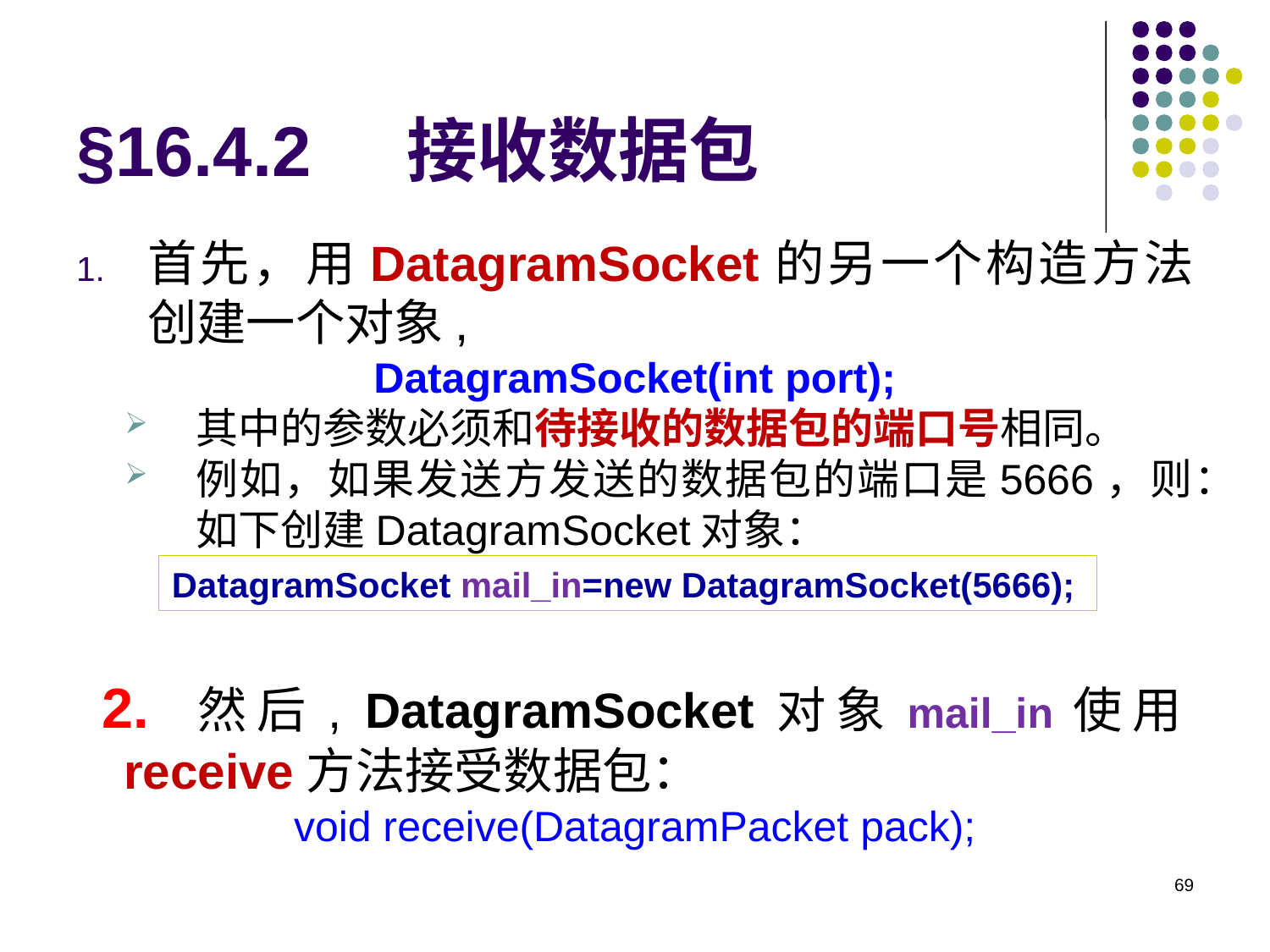

# §16.4.2    接收数据包
首先，用DatagramSocket的另一个构造方法创建一个对象,
DatagramSocket(int port);
其中的参数必须和待接收的数据包的端口号相同。
例如，如果发送方发送的数据包的端口是5666，则：如下创建DatagramSocket对象：

 2. 然后, DatagramSocket对象mail_in使用receive方法接受数据包：
void receive(DatagramPacket pack);

DatagramSocket mail_in=new DatagramSocket(5666);
69